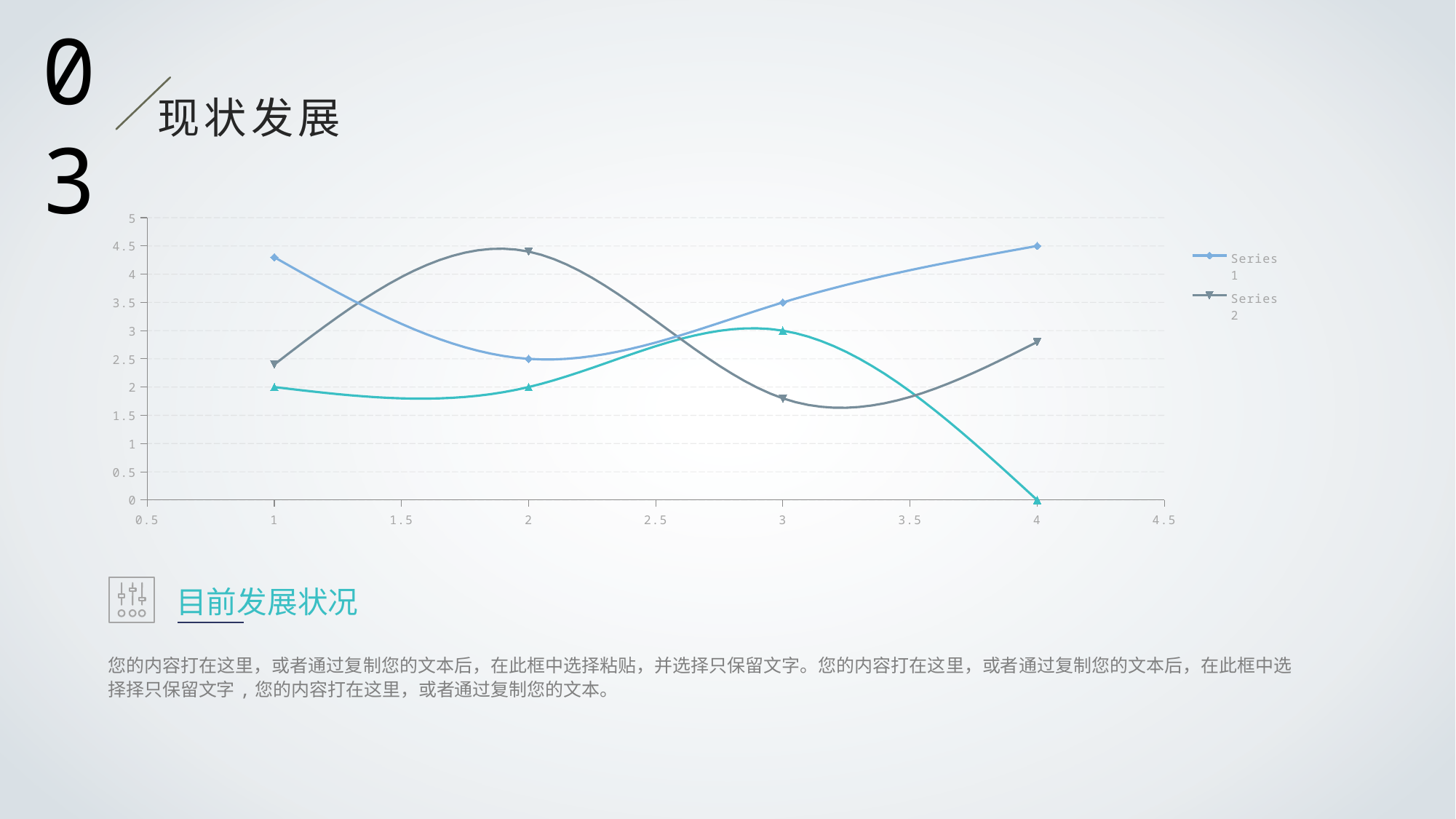

03
现状发展

### Chart

| Category | Series 1 | Series 2 | Series 3 |
|---|---|---|---|

目前发展状况
您的内容打在这里，或者通过复制您的文本后，在此框中选择粘贴，并选择只保留文字。您的内容打在这里，或者通过复制您的文本后，在此框中选择择只保留文字,您的内容打在这里，或者通过复制您的文本。